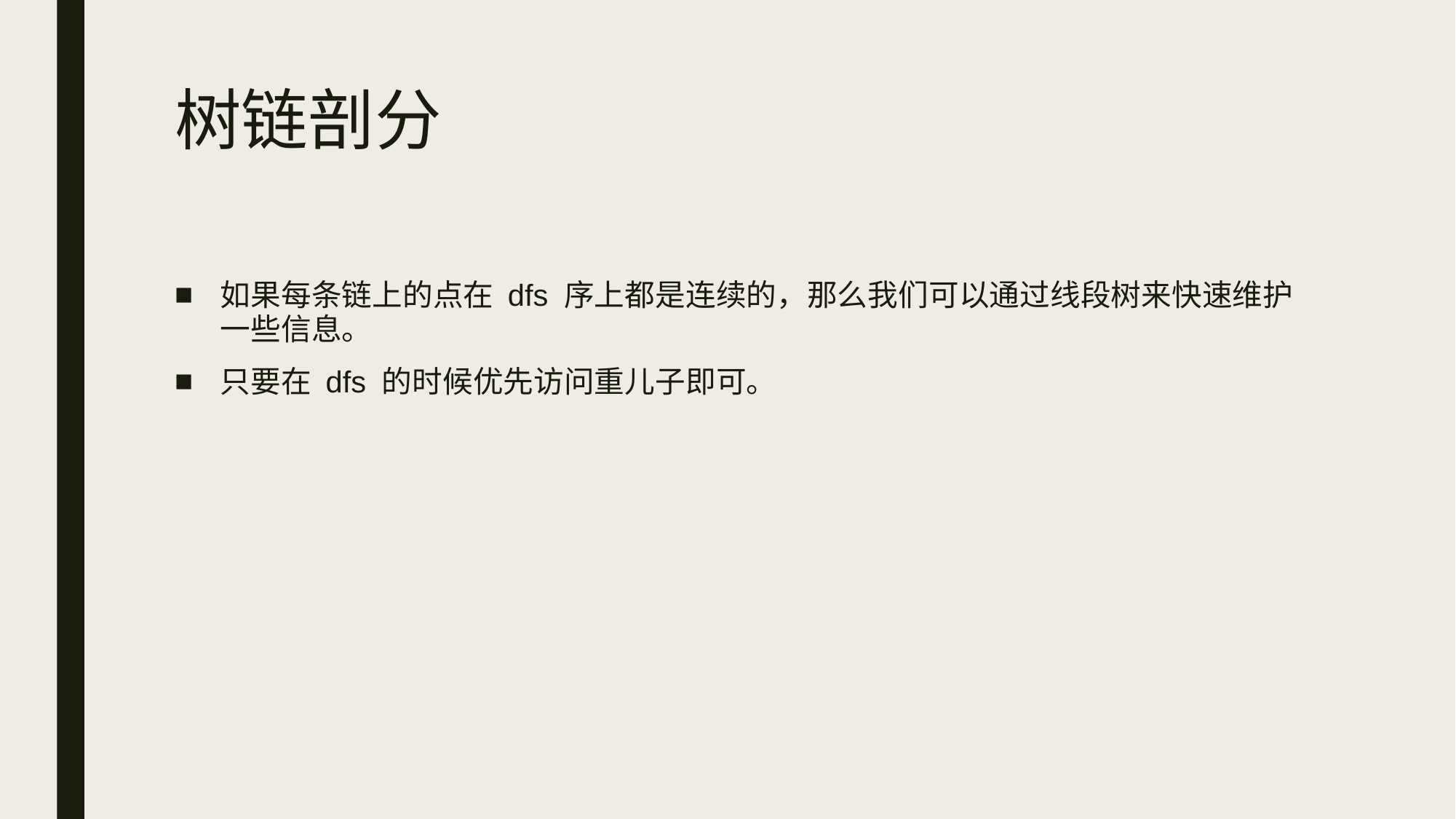

# 树链剖分
如果每条链上的点在 dfs 序上都是连续的，那么我们可以通过线段树来快速维护一些信息。
只要在 dfs 的时候优先访问重儿子即可。